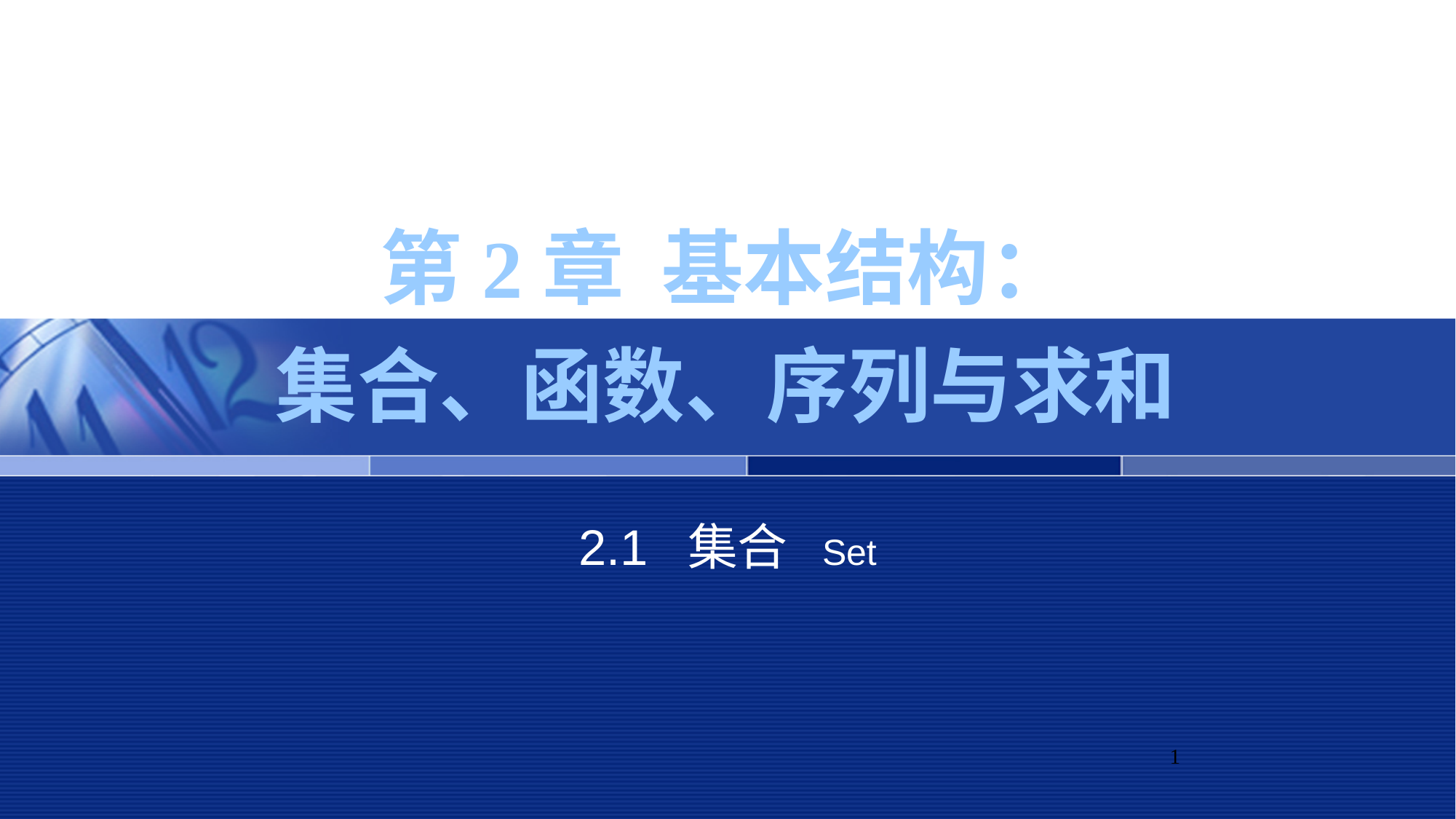

# 第2章  基本结构： 集合、函数、序列与求和
2.1  集合  Set
1